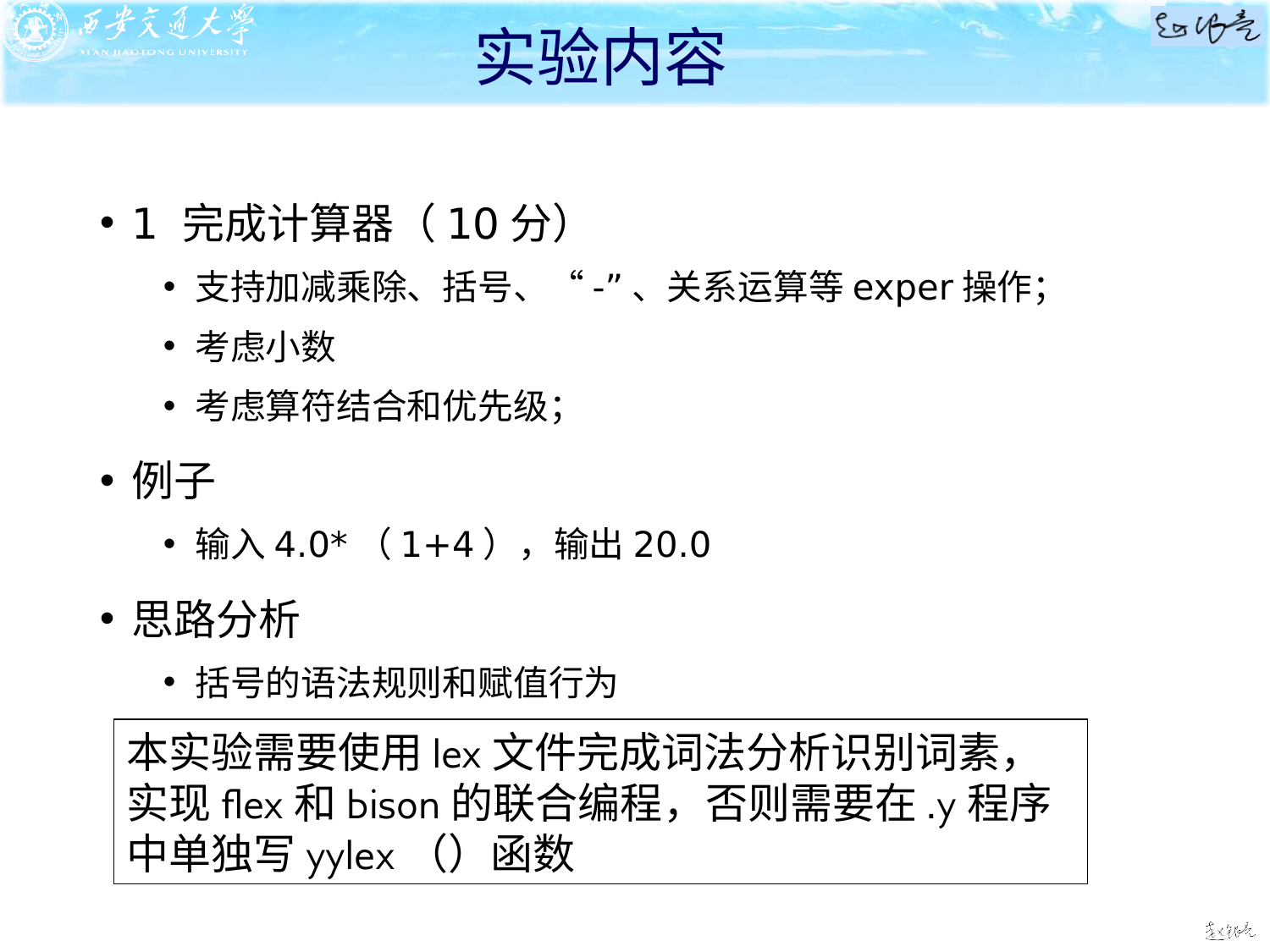

# 实验内容
1 完成计算器（10分）
支持加减乘除、括号、“-”、关系运算等exper操作；
考虑小数
考虑算符结合和优先级；
例子
输入4.0*（1+4），输出20.0
思路分析
括号的语法规则和赋值行为
本实验需要使用lex文件完成词法分析识别词素，实现flex和bison的联合编程，否则需要在.y程序中单独写yylex（）函数